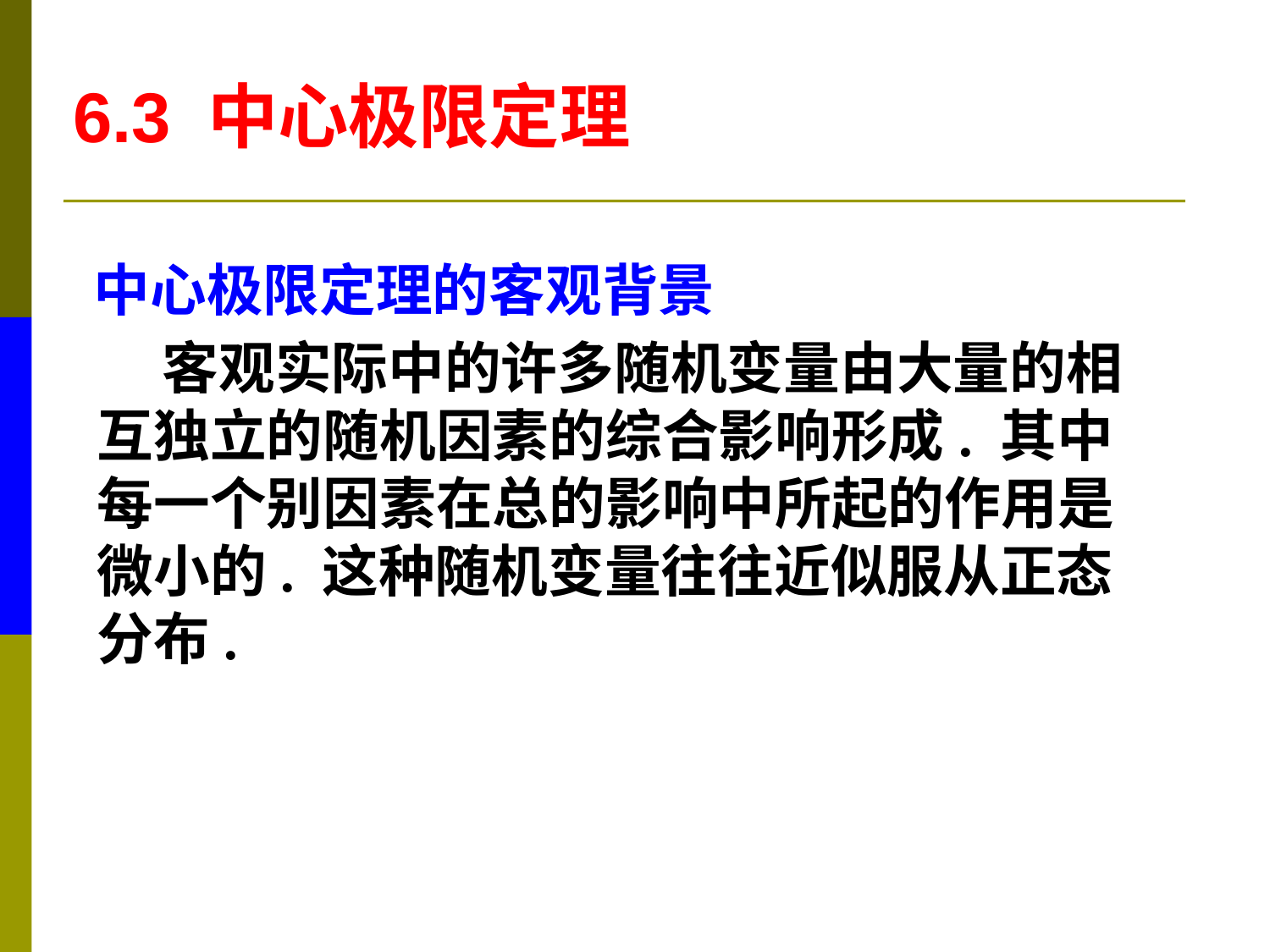

6.3 中心极限定理
中心极限定理的客观背景
    客观实际中的许多随机变量由大量的相
互独立的随机因素的综合影响形成. 其中
每一个别因素在总的影响中所起的作用是
微小的. 这种随机变量往往近似服从正态
分布.